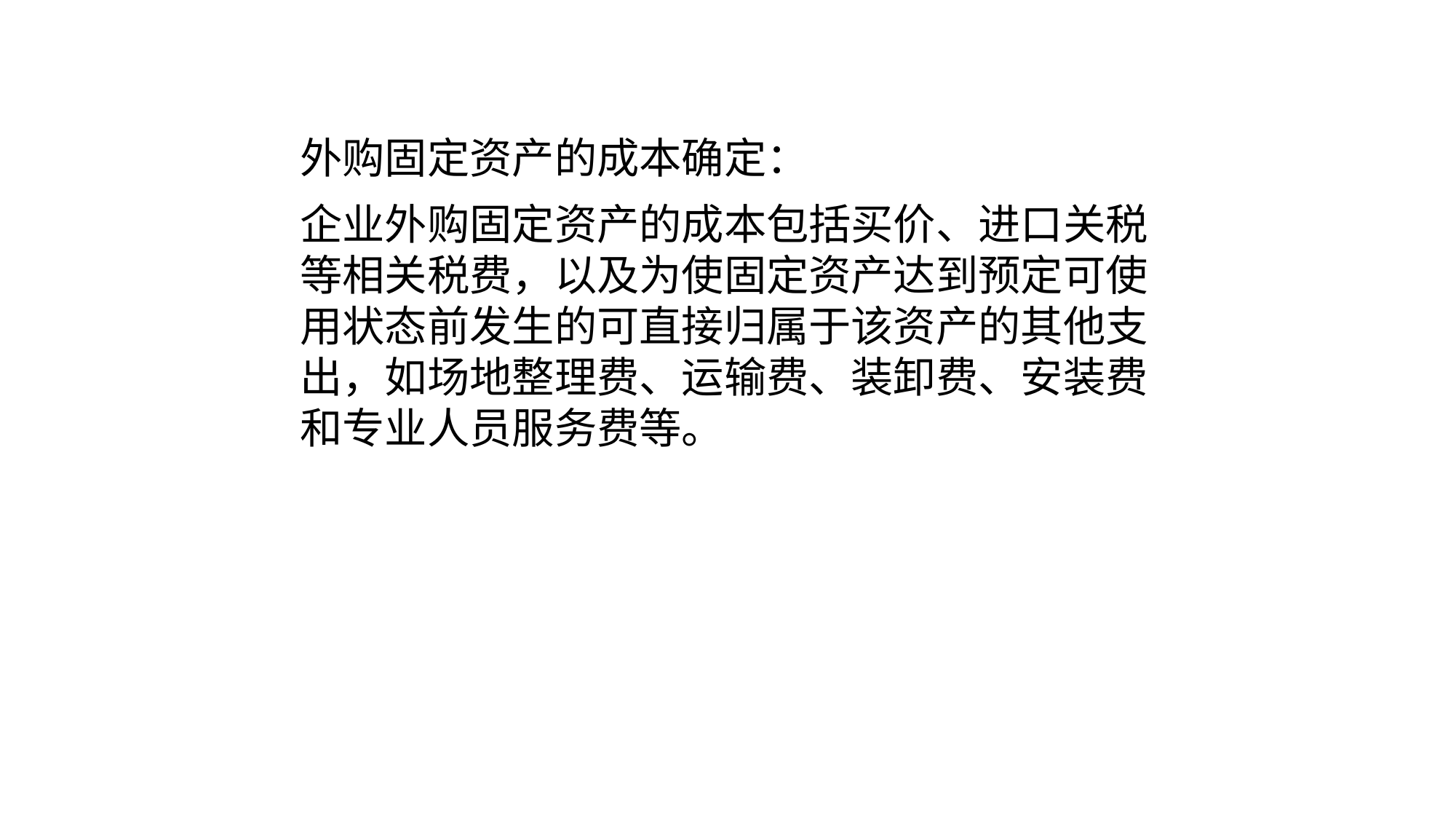

外购固定资产的成本确定：
企业外购固定资产的成本包括买价、进口关税等相关税费，以及为使固定资产达到预定可使用状态前发生的可直接归属于该资产的其他支出，如场地整理费、运输费、装卸费、安装费和专业人员服务费等。